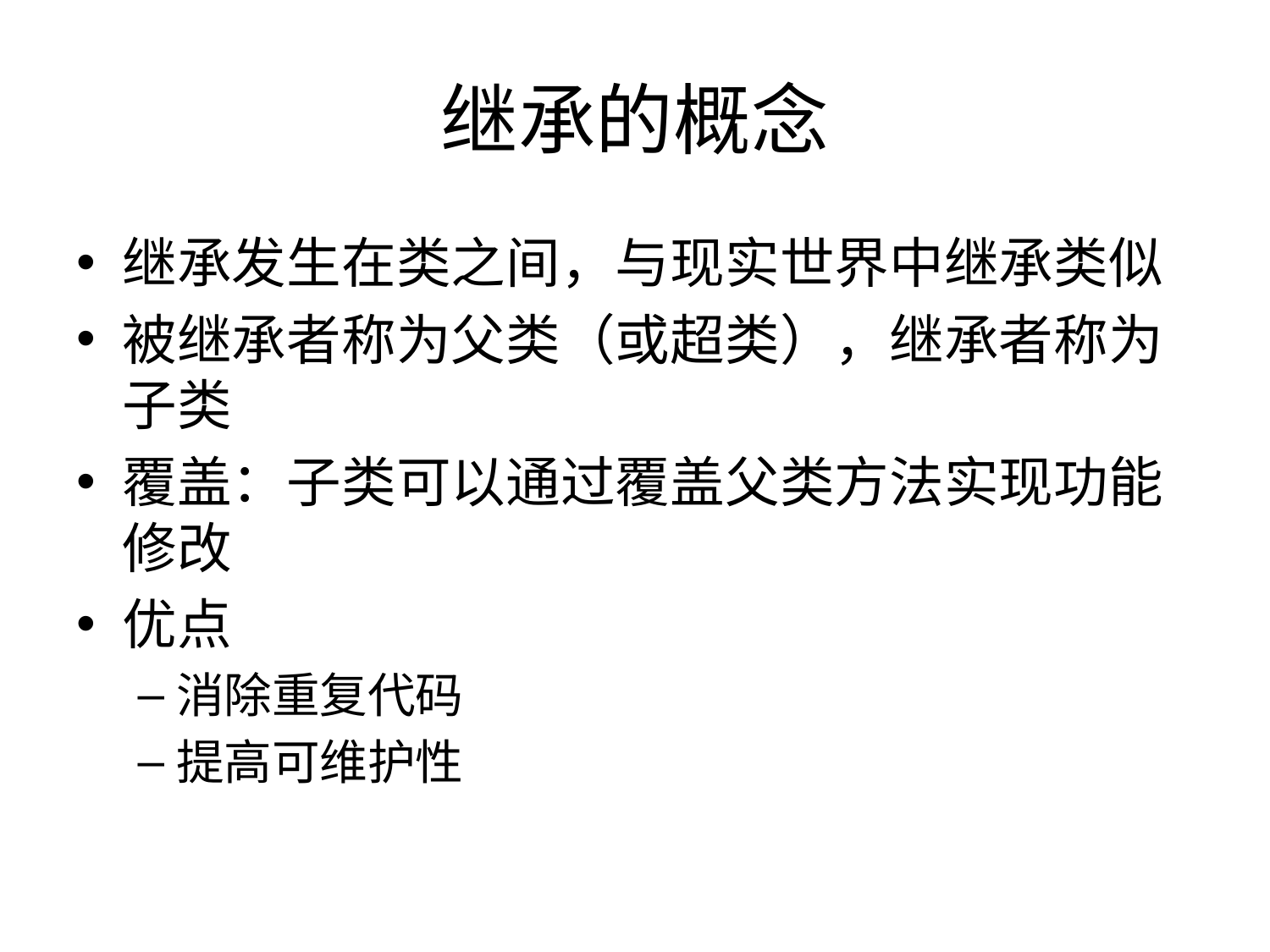

# 继承的概念
继承发生在类之间，与现实世界中继承类似
被继承者称为父类（或超类），继承者称为子类
覆盖：子类可以通过覆盖父类方法实现功能修改
优点
消除重复代码
提高可维护性